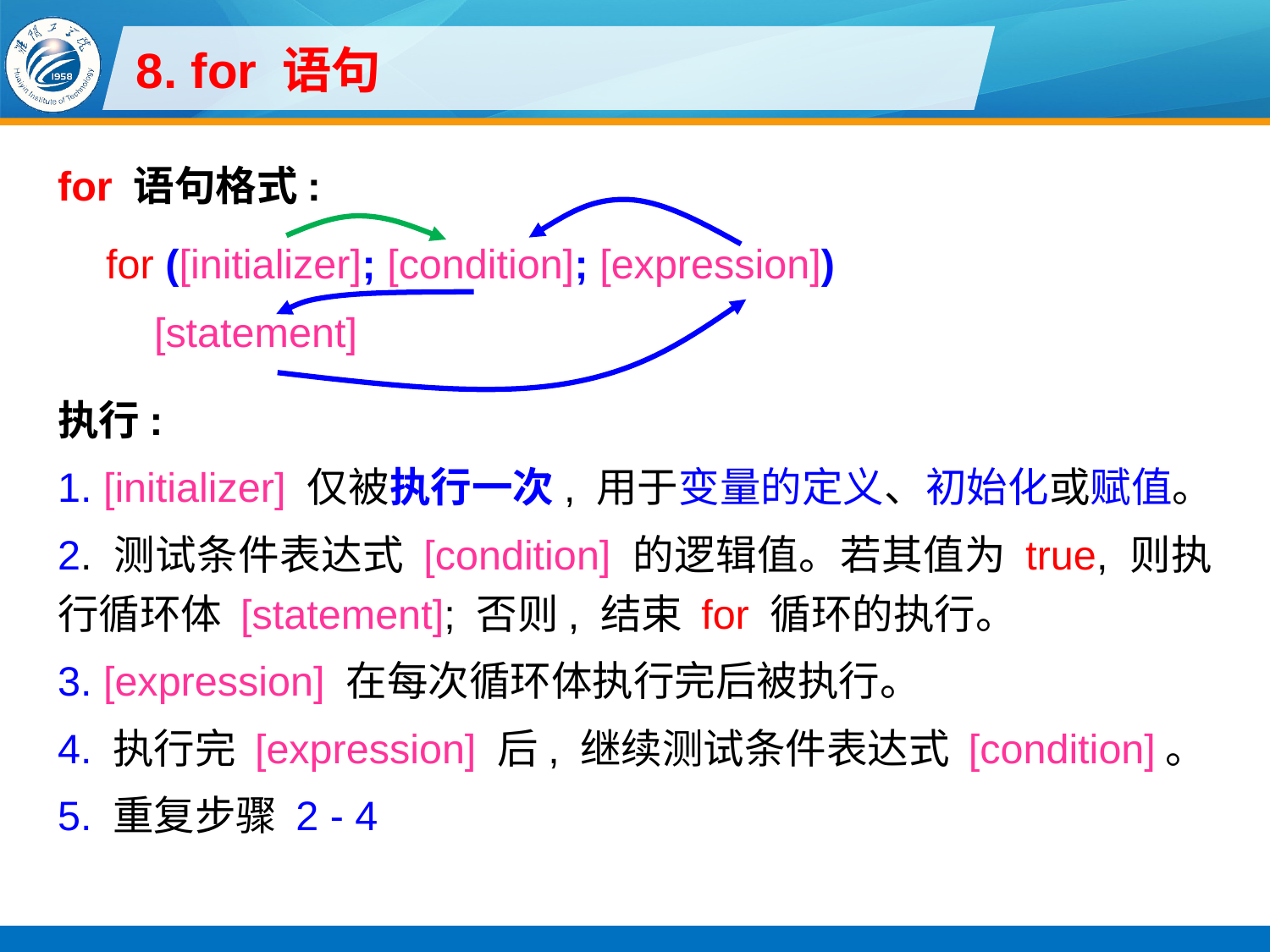

# 8. for 语句
for 语句格式:
for ([initializer]; [condition]; [expression])
[statement]
执行:
1. [initializer] 仅被执行一次, 用于变量的定义、初始化或赋值。
2. 测试条件表达式 [condition] 的逻辑值。若其值为 true, 则执行循环体 [statement]; 否则, 结束 for 循环的执行。
3. [expression] 在每次循环体执行完后被执行。
4. 执行完 [expression] 后, 继续测试条件表达式 [condition]。
5. 重复步骤 2 - 4